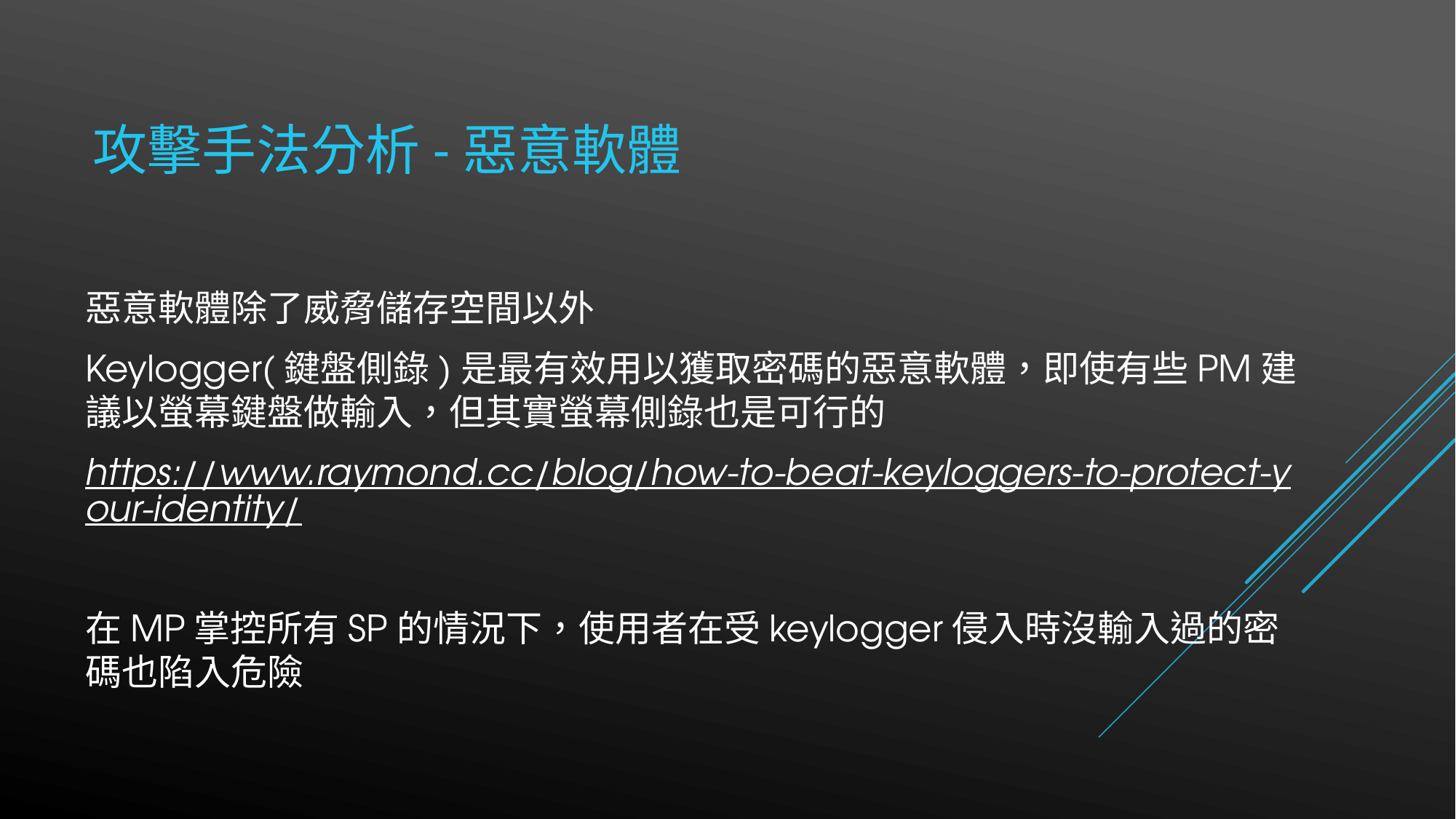

# 攻擊手法分析-惡意軟體

惡意軟體除了威脅儲存空間以外
Keylogger(鍵盤側錄)是最有效用以獲取密碼的惡意軟體，即使有些PM建議以螢幕鍵盤做輸入，但其實螢幕側錄也是可行的
https://www.raymond.cc/blog/how-to-beat-keyloggers-to-protect-your-identity/

在MP掌控所有SP的情況下，使用者在受keylogger侵入時沒輸入過的密碼也陷入危險